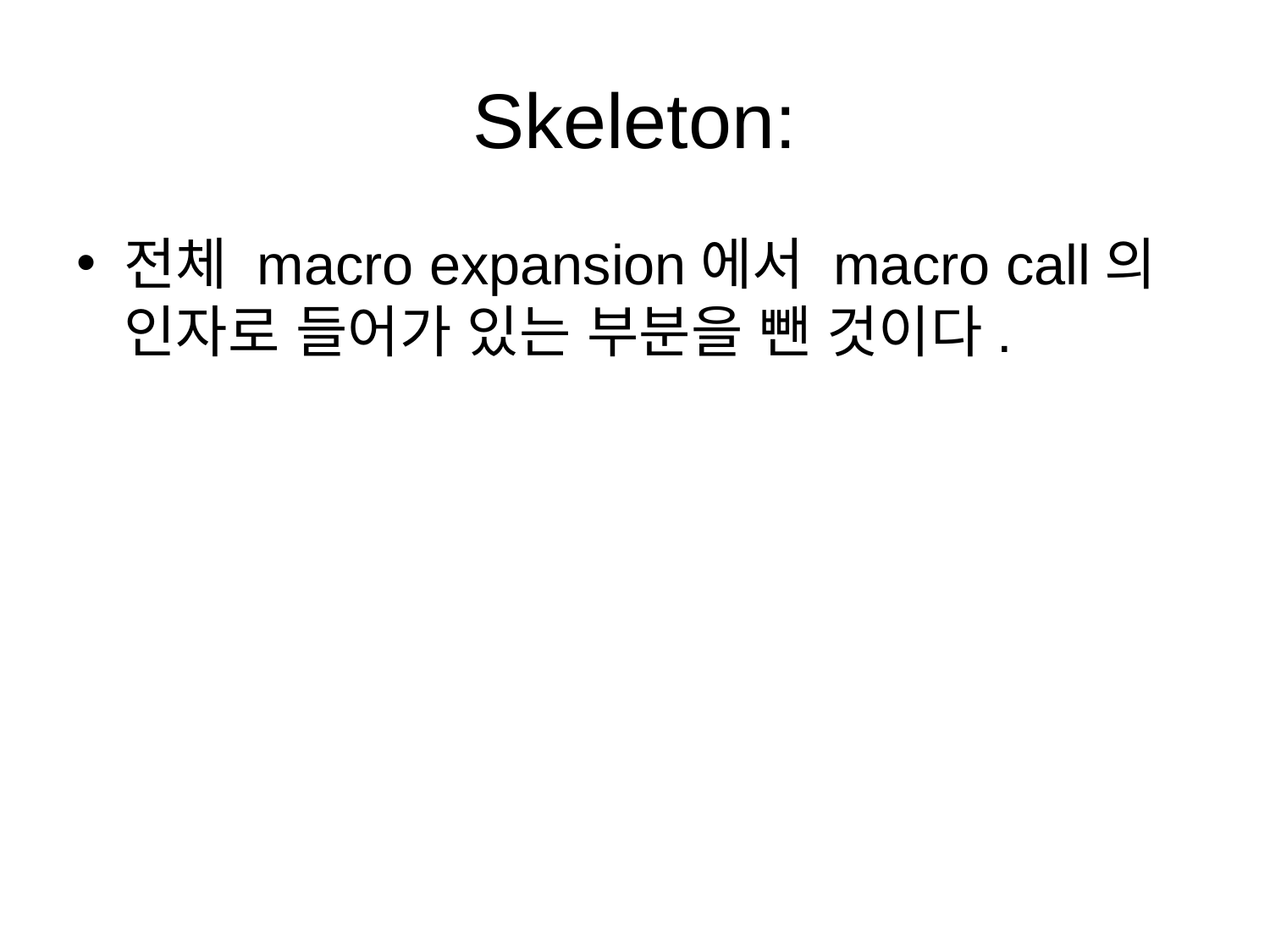

# Skeleton:
전체 macro expansion에서 macro call의 인자로 들어가 있는 부분을 뺀 것이다.